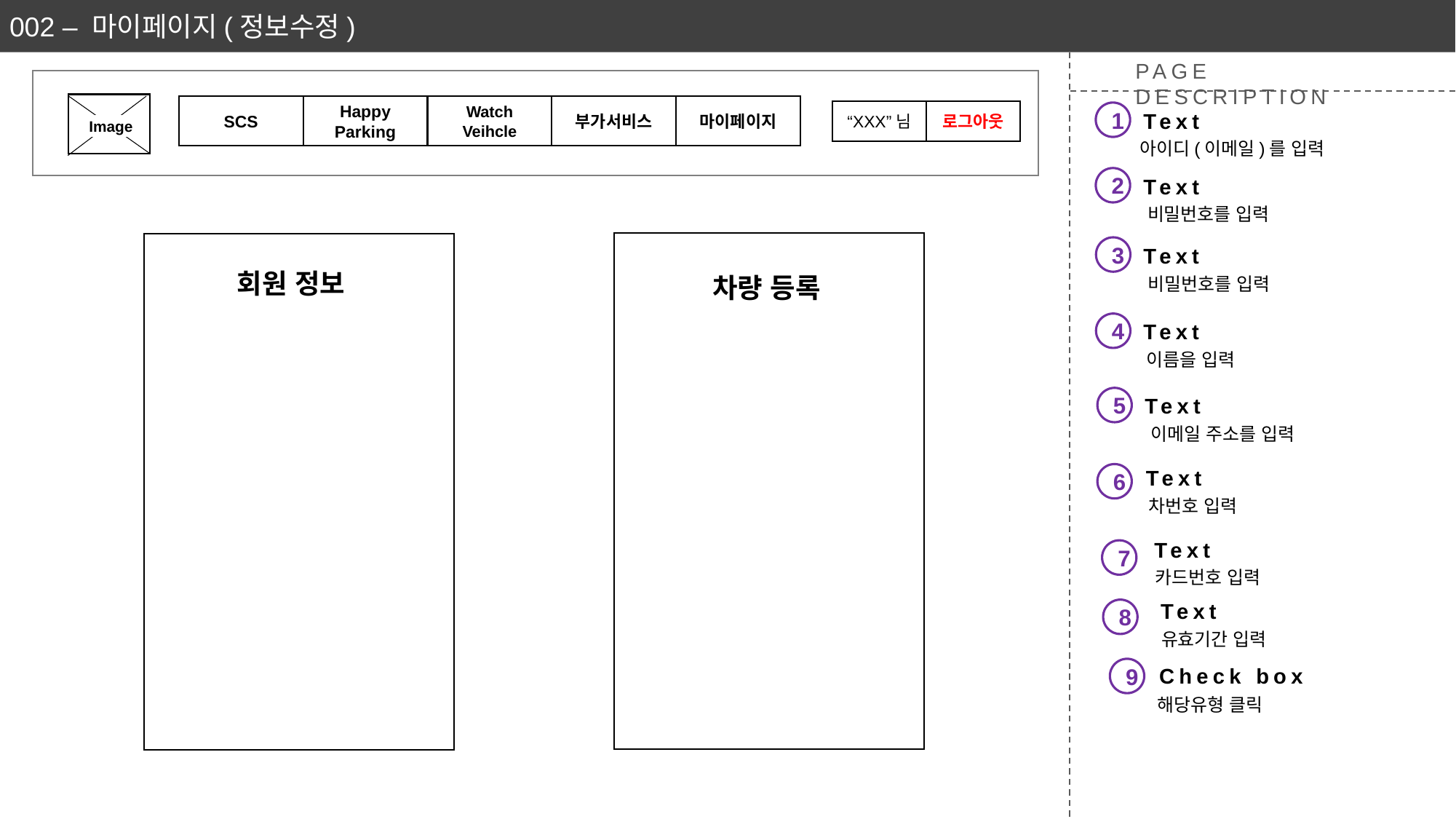

002 – 마이페이지(정보수정)
PAGE DESCRIPTION

SCS
Happy Parking
Watch
Veihcle
부가서비스
마이페이지
“XXX”님
로그아웃
Text
1
Image
아이디(이메일)를 입력
Text
2
비밀번호를 입력

Text
3
회원 정보
차량 등록
비밀번호를 입력
Text
4
이름을 입력
Text
5
이메일 주소를 입력
Text
6
차번호 입력
Text
7
카드번호 입력
Text
8
유효기간 입력
Check box
9
해당유형 클릭